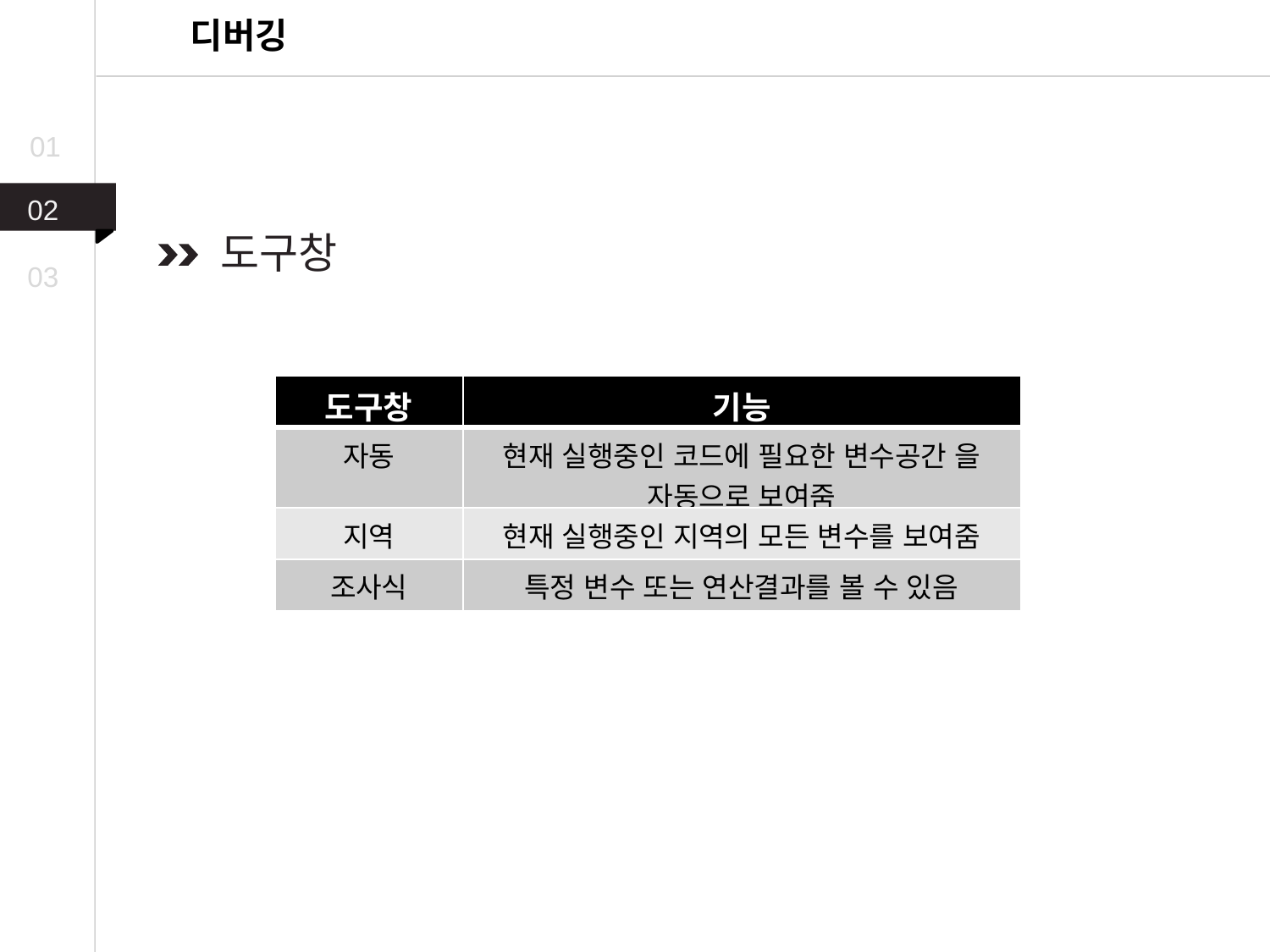

디버깅
01

02
 도구창

03
| 도구창 | 기능 |
| --- | --- |
| 자동 | 현재 실행중인 코드에 필요한 변수공간 을 자동으로 보여줌 |
| 지역 | 현재 실행중인 지역의 모든 변수를 보여줌 |
| 조사식 | 특정 변수 또는 연산결과를 볼 수 있음 |